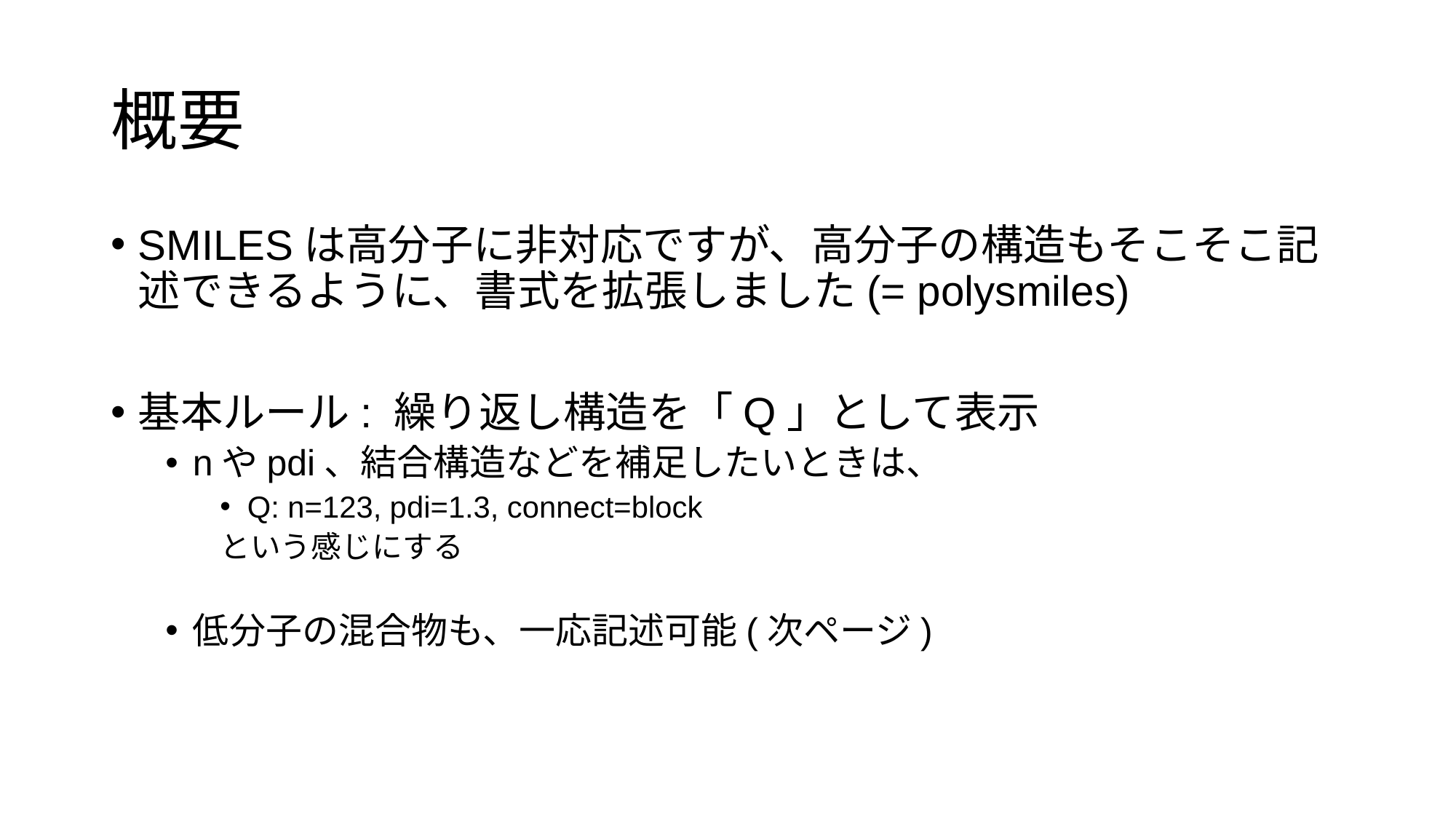

# 概要
SMILESは高分子に非対応ですが、高分子の構造もそこそこ記述できるように、書式を拡張しました(= polysmiles)

基本ルール: 繰り返し構造を「Q」として表示
nやpdi、結合構造などを補足したいときは、
Q: n=123, pdi=1.3, connect=block
という感じにする

低分子の混合物も、一応記述可能(次ページ)